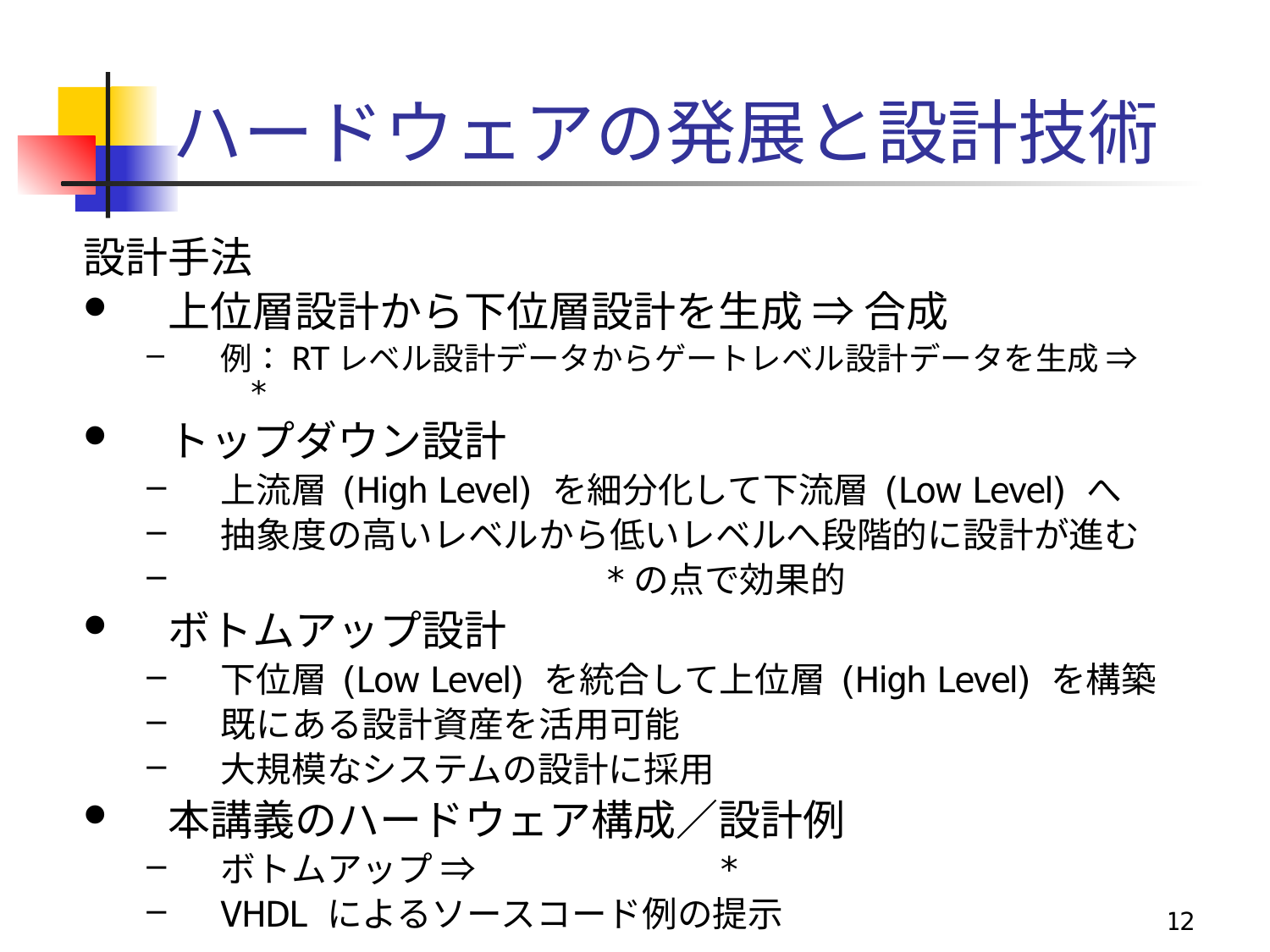

# ハードウェアの発展と設計技術
設計手法
上位層設計から下位層設計を生成 ⇒ 合成
例：RTレベル設計データからゲートレベル設計データを生成 ⇒                *
トップダウン設計
上流層 (High Level) を細分化して下流層 (Low Level) へ
抽象度の高いレベルから低いレベルへ段階的に設計が進む
                                   *の点で効果的
ボトムアップ設計
下位層 (Low Level) を統合して上位層 (High Level) を構築
既にある設計資産を活用可能
大規模なシステムの設計に採用
本講義のハードウェア構成／設計例
ボトムアップ ⇒                              *
VHDL によるソースコード例の提示
12